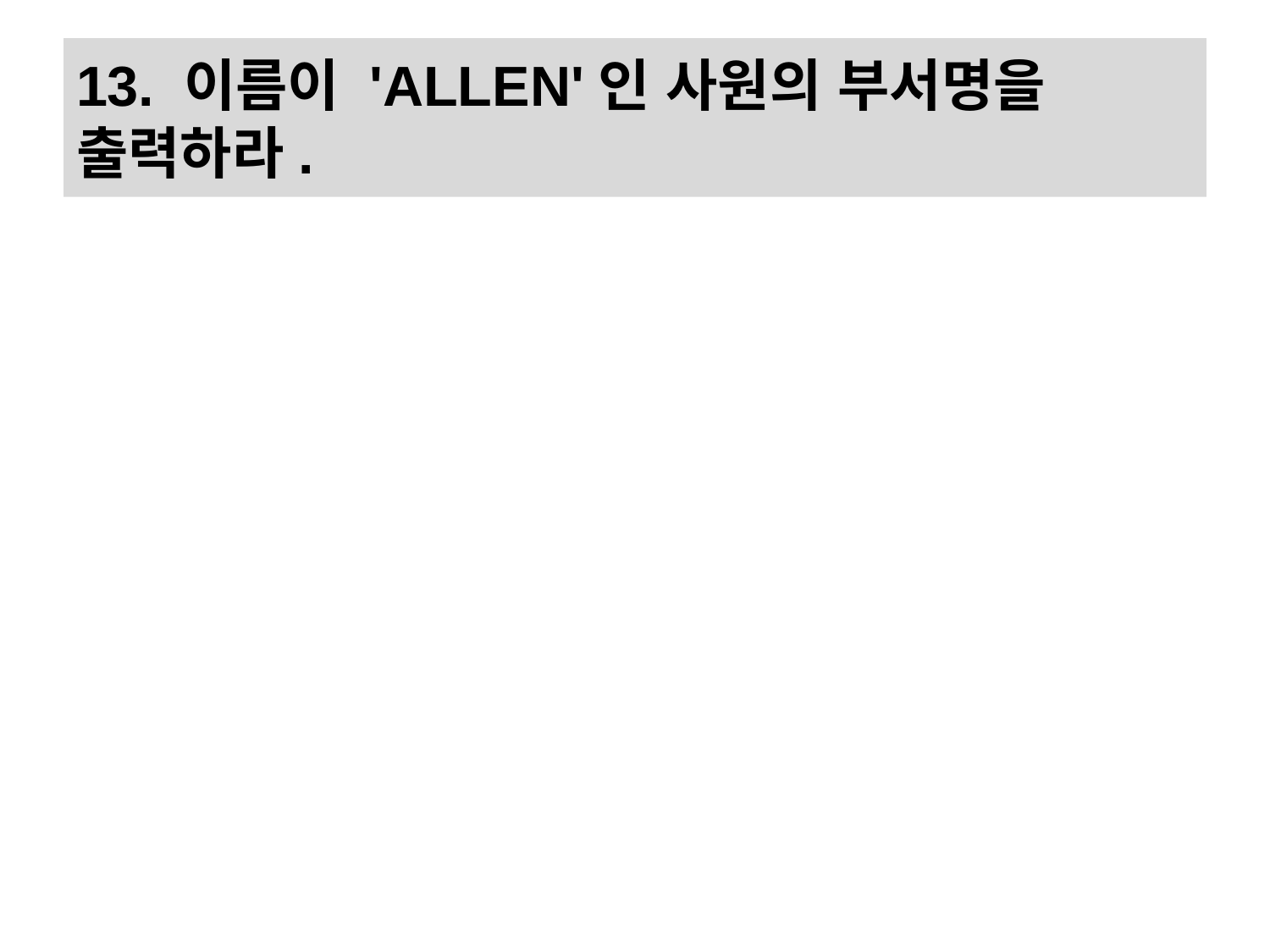

# 13. 이름이 'ALLEN'인 사원의 부서명을 출력하라.